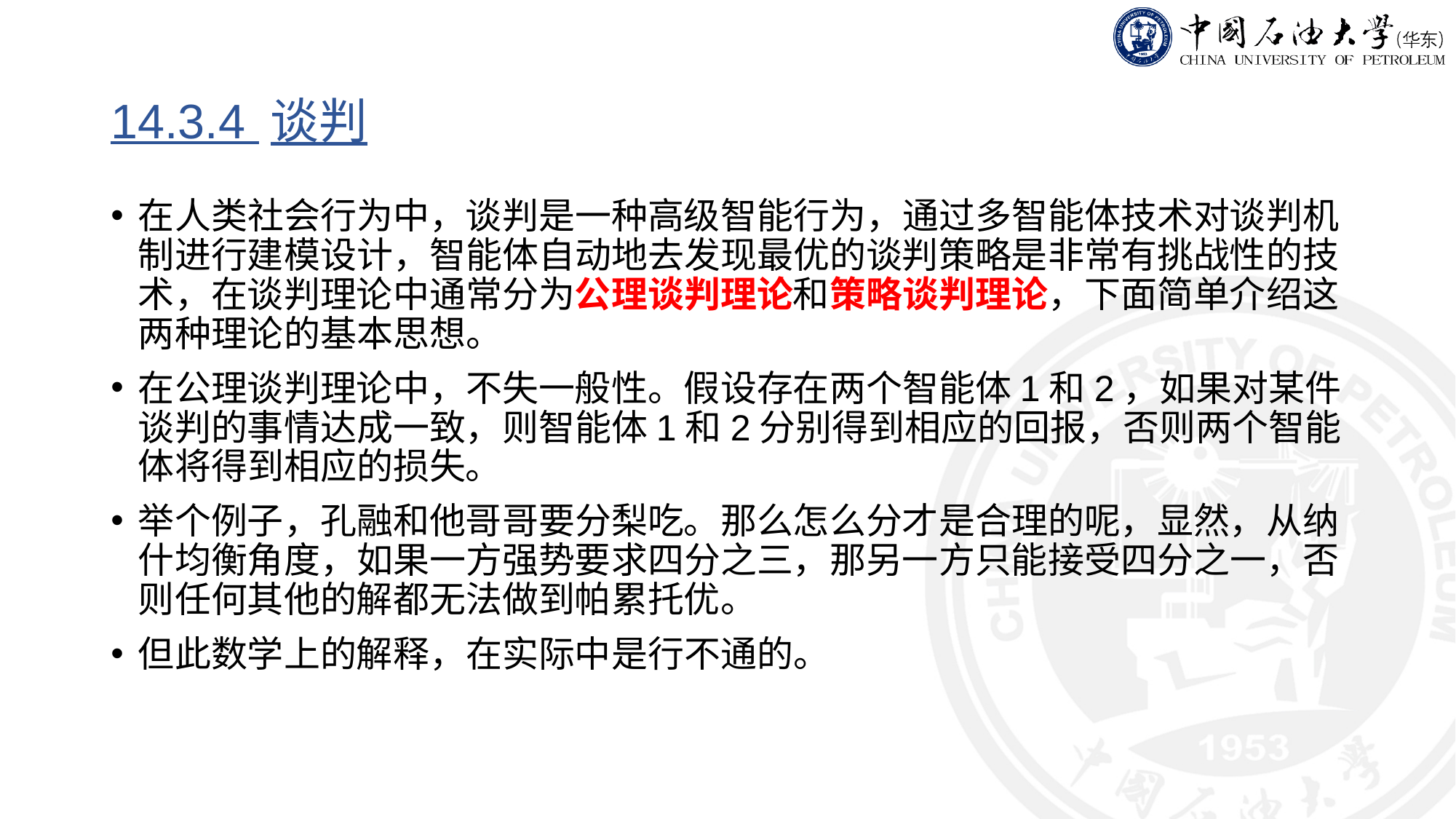

# 14.3.4 谈判
在人类社会行为中，谈判是一种高级智能行为，通过多智能体技术对谈判机制进行建模设计，智能体自动地去发现最优的谈判策略是非常有挑战性的技术，在谈判理论中通常分为公理谈判理论和策略谈判理论，下面简单介绍这两种理论的基本思想。
在公理谈判理论中，不失一般性。假设存在两个智能体1和2，如果对某件谈判的事情达成一致，则智能体1和2分别得到相应的回报，否则两个智能体将得到相应的损失。
举个例子，孔融和他哥哥要分梨吃。那么怎么分才是合理的呢，显然，从纳什均衡角度，如果一方强势要求四分之三，那另一方只能接受四分之一，否则任何其他的解都无法做到帕累托优。
但此数学上的解释，在实际中是行不通的。